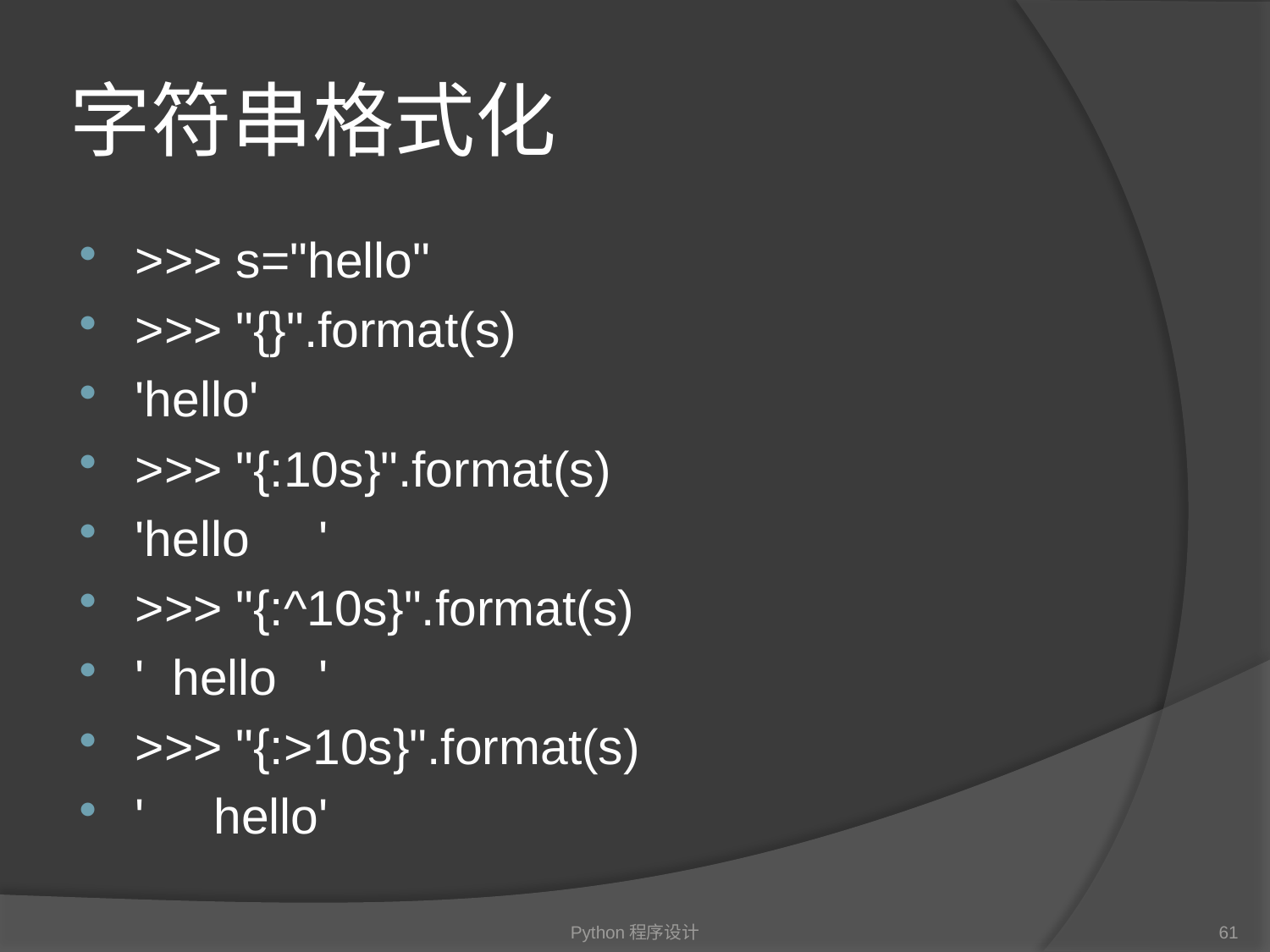

# 字符串格式化
>>> s="hello"
>>> "{}".format(s)
'hello'
>>> "{:10s}".format(s)
'hello     '
>>> "{:^10s}".format(s)
'  hello   '
>>> "{:>10s}".format(s)
'     hello'
Python程序设计
61